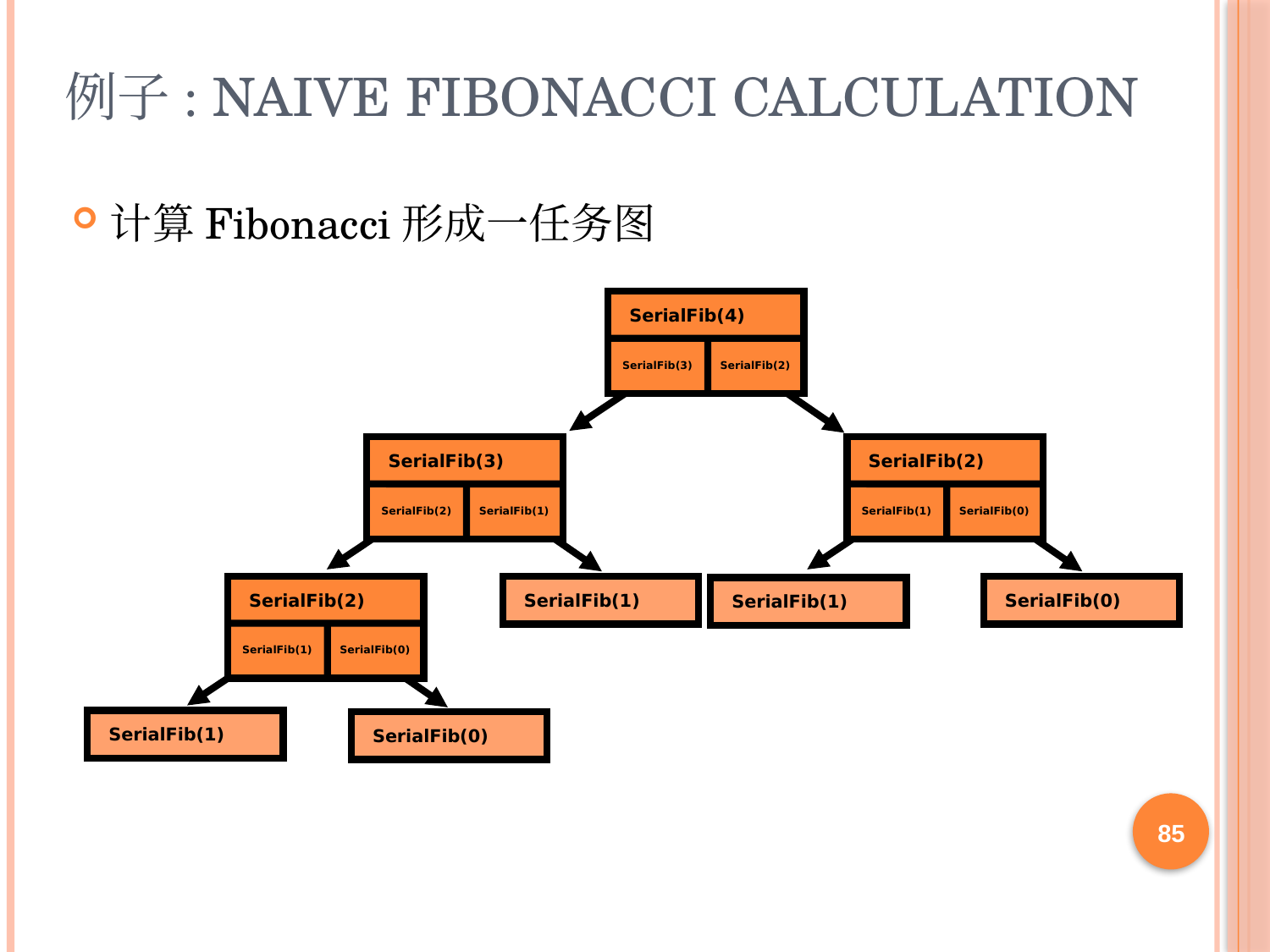

# 例子: Naive Fibonacci Calculation
计算Fibonacci形成一任务图

SerialFib(4)

SerialFib(3)
SerialFib(2)

SerialFib(3)

SerialFib(2)
SerialFib(1)

SerialFib(2)

SerialFib(1)
SerialFib(0)

SerialFib(2)

SerialFib(1)
SerialFib(0)

SerialFib(1)

SerialFib(0)

SerialFib(1)

SerialFib(1)

SerialFib(0)
85
85